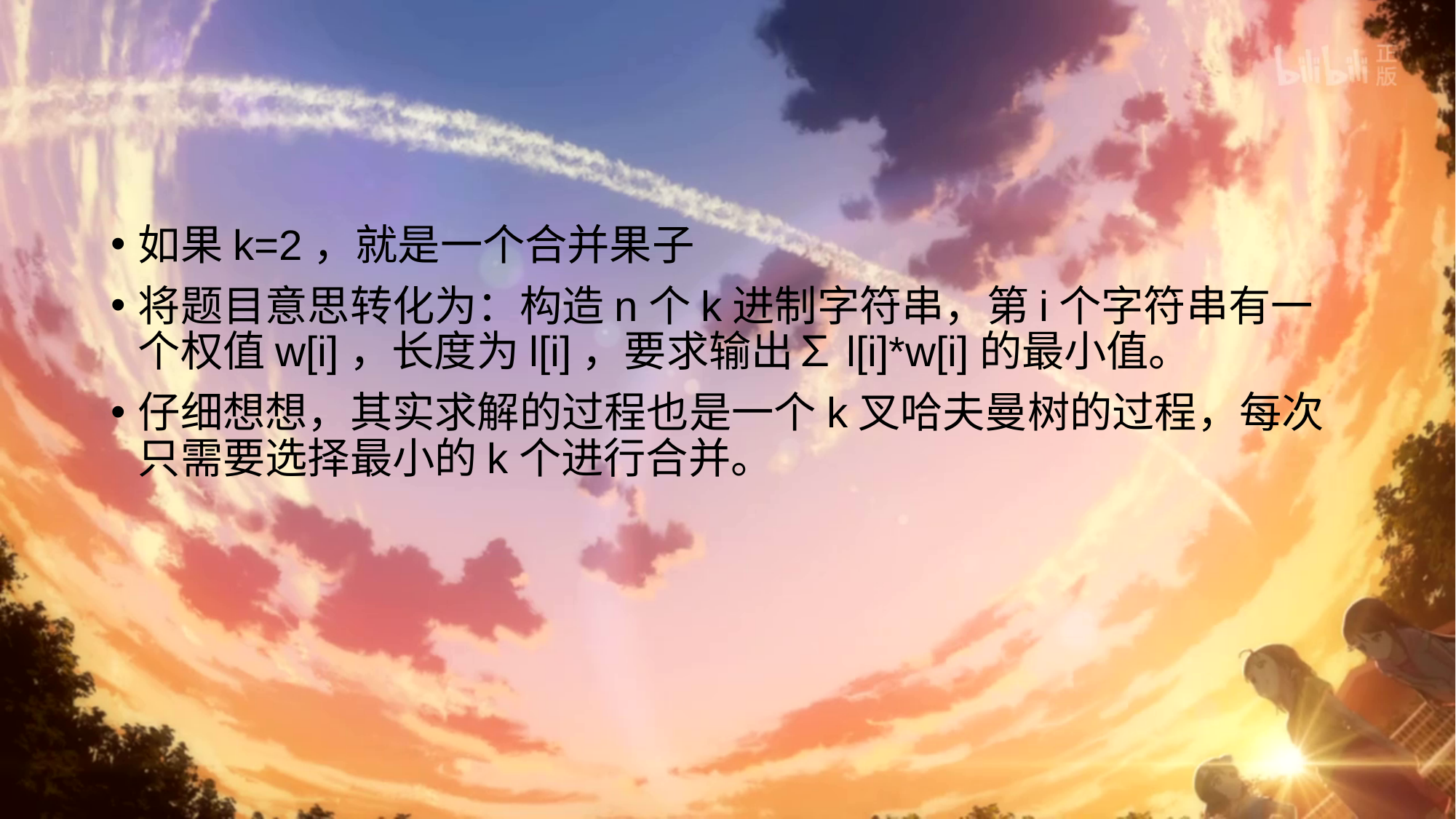

#
如果k=2，就是一个合并果子
将题目意思转化为：构造n个k进制字符串，第i个字符串有一个权值w[i]，长度为l[i]，要求输出∑l[i]*w[i]的最小值。
仔细想想，其实求解的过程也是一个k叉哈夫曼树的过程，每次只需要选择最小的k个进行合并。